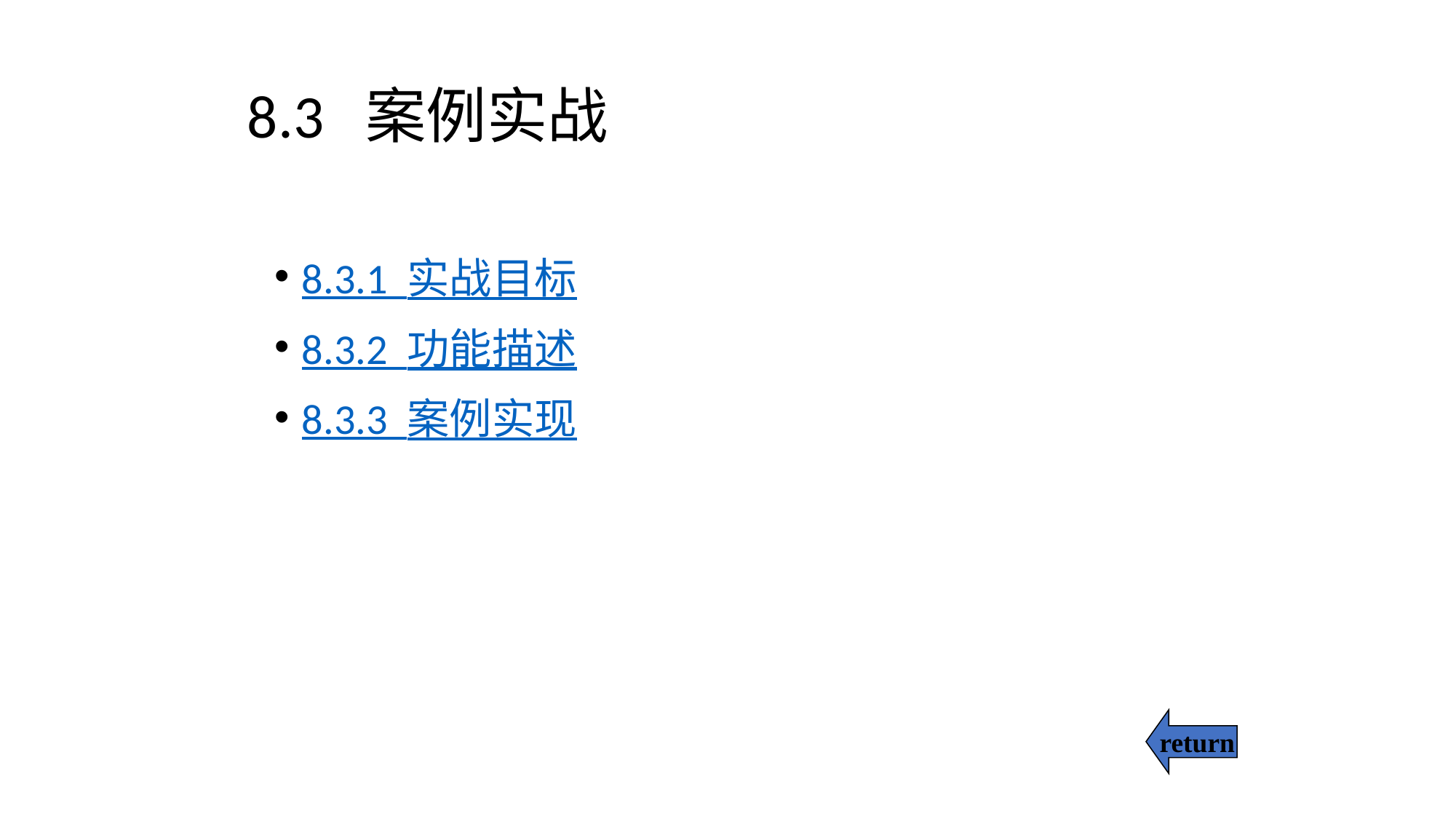

# 8.3  案例实战
8.3.1  实战目标
8.3.2  功能描述
8.3.3  案例实现
return